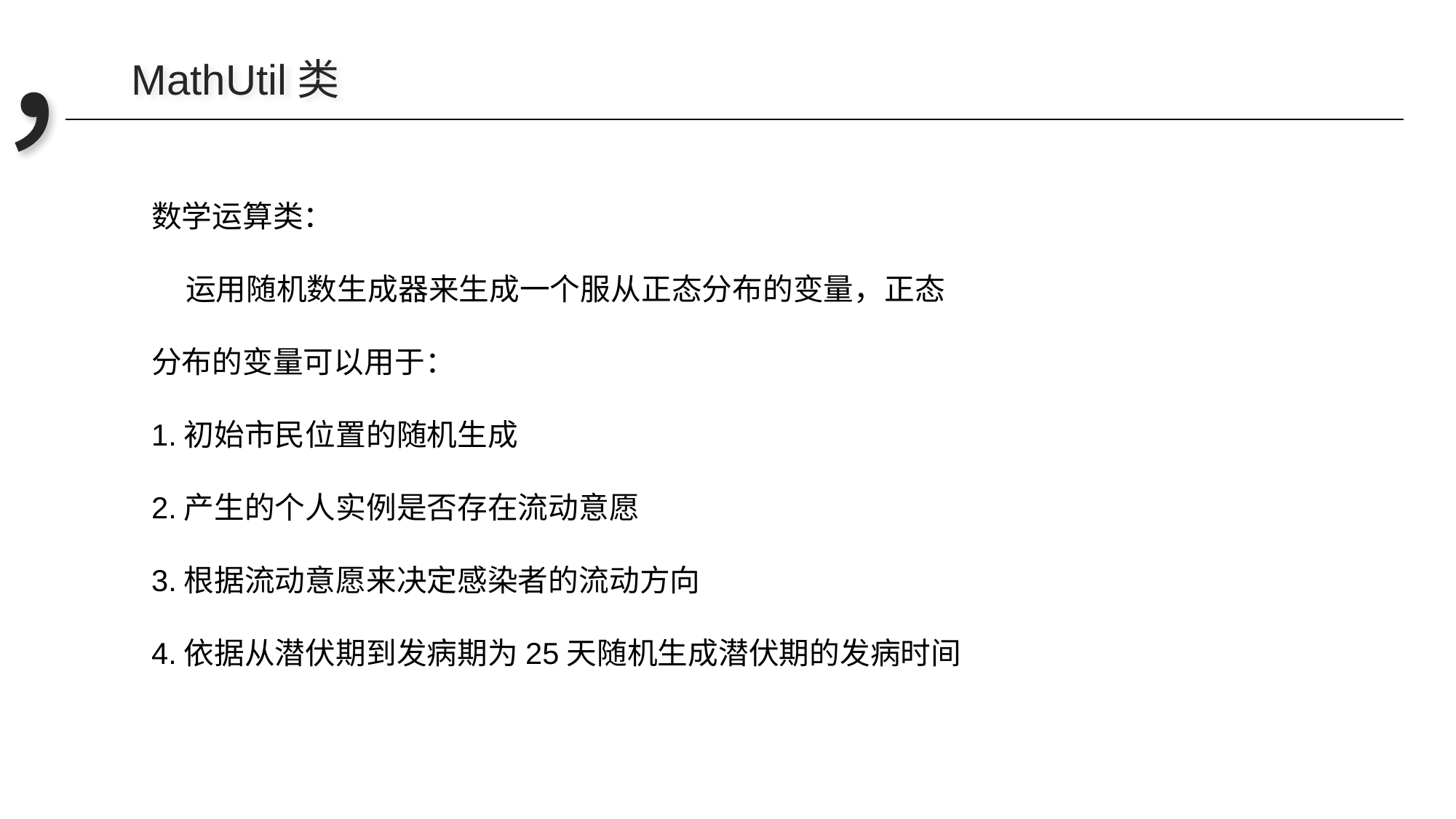

，
MathUtil类
数学运算类：

    运用随机数生成器来生成一个服从正态分布的变量，正态

分布的变量可以用于：

1.初始市民位置的随机生成

2.产生的个人实例是否存在流动意愿

3.根据流动意愿来决定感染者的流动方向

4.依据从潜伏期到发病期为25天随机生成潜伏期的发病时间